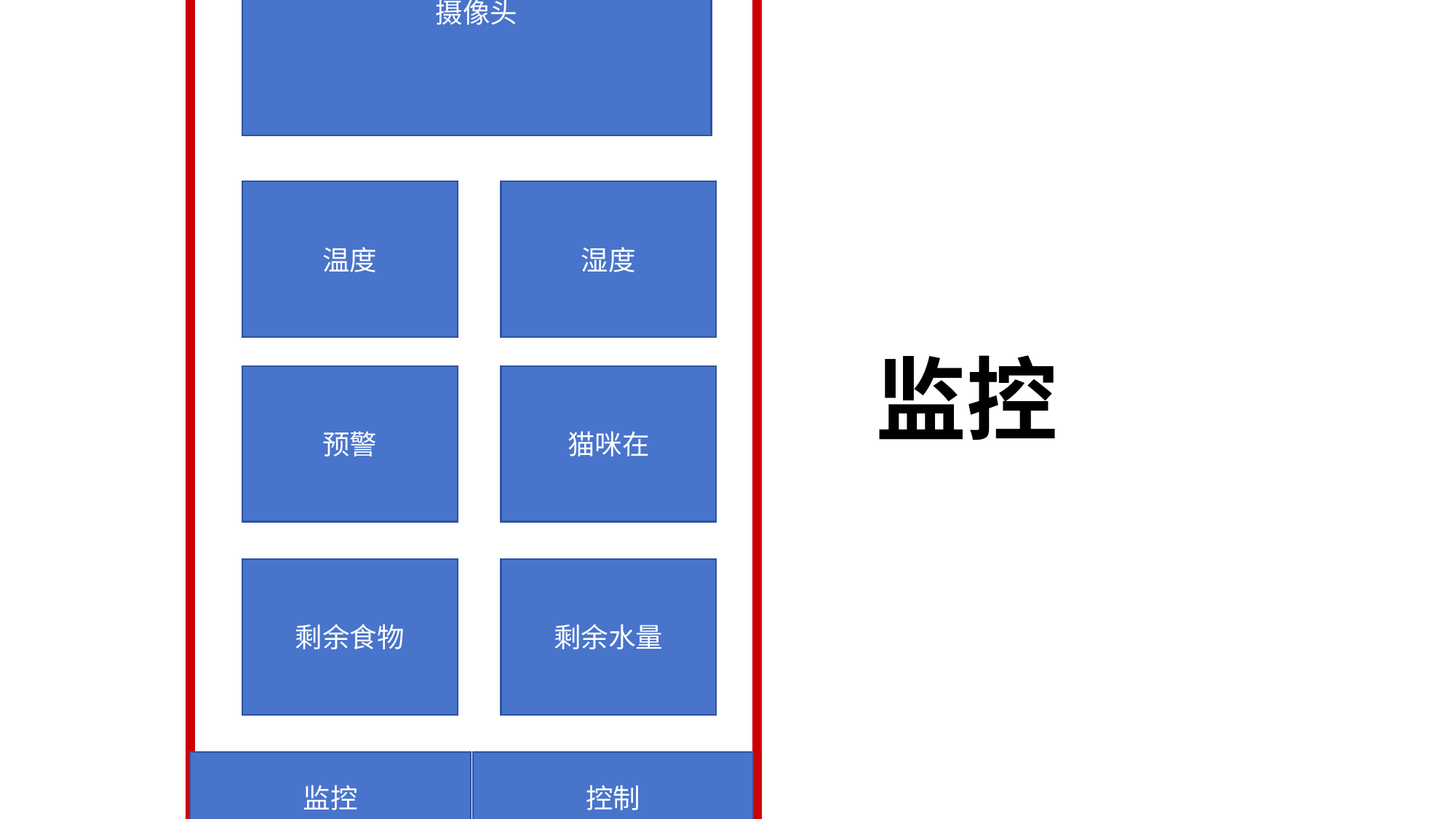

基于XXX
摄像头
温度
湿度
监控
预警
猫咪在
剩余食物
剩余水量
控制
监控